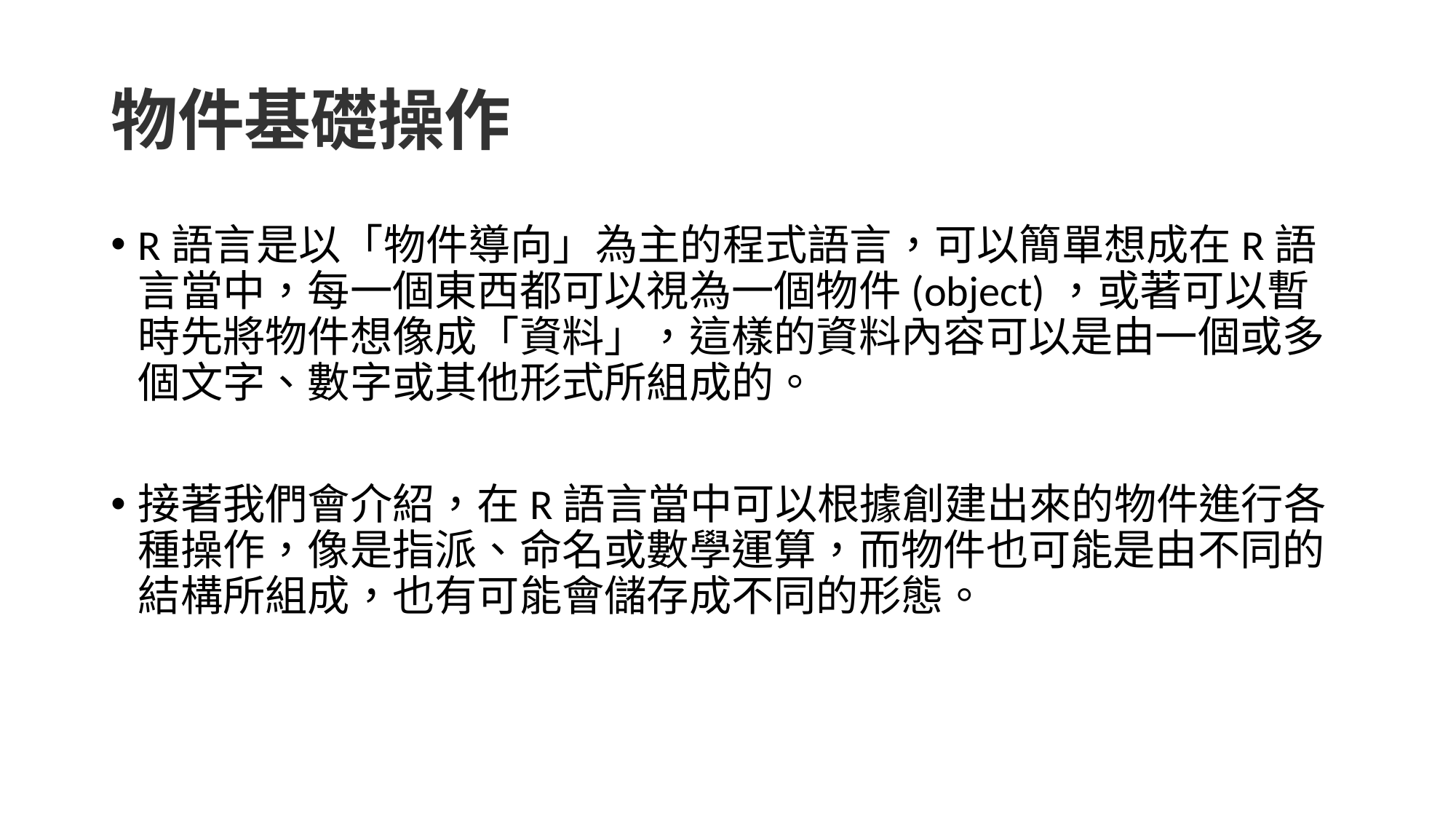

# 物件基礎操作
R語言是以「物件導向」為主的程式語言，可以簡單想成在R語言當中，每一個東西都可以視為一個物件(object)，或著可以暫時先將物件想像成「資料」，這樣的資料內容可以是由一個或多個文字、數字或其他形式所組成的。

接著我們會介紹，在R語言當中可以根據創建出來的物件進行各種操作，像是指派、命名或數學運算，而物件也可能是由不同的結構所組成，也有可能會儲存成不同的形態。